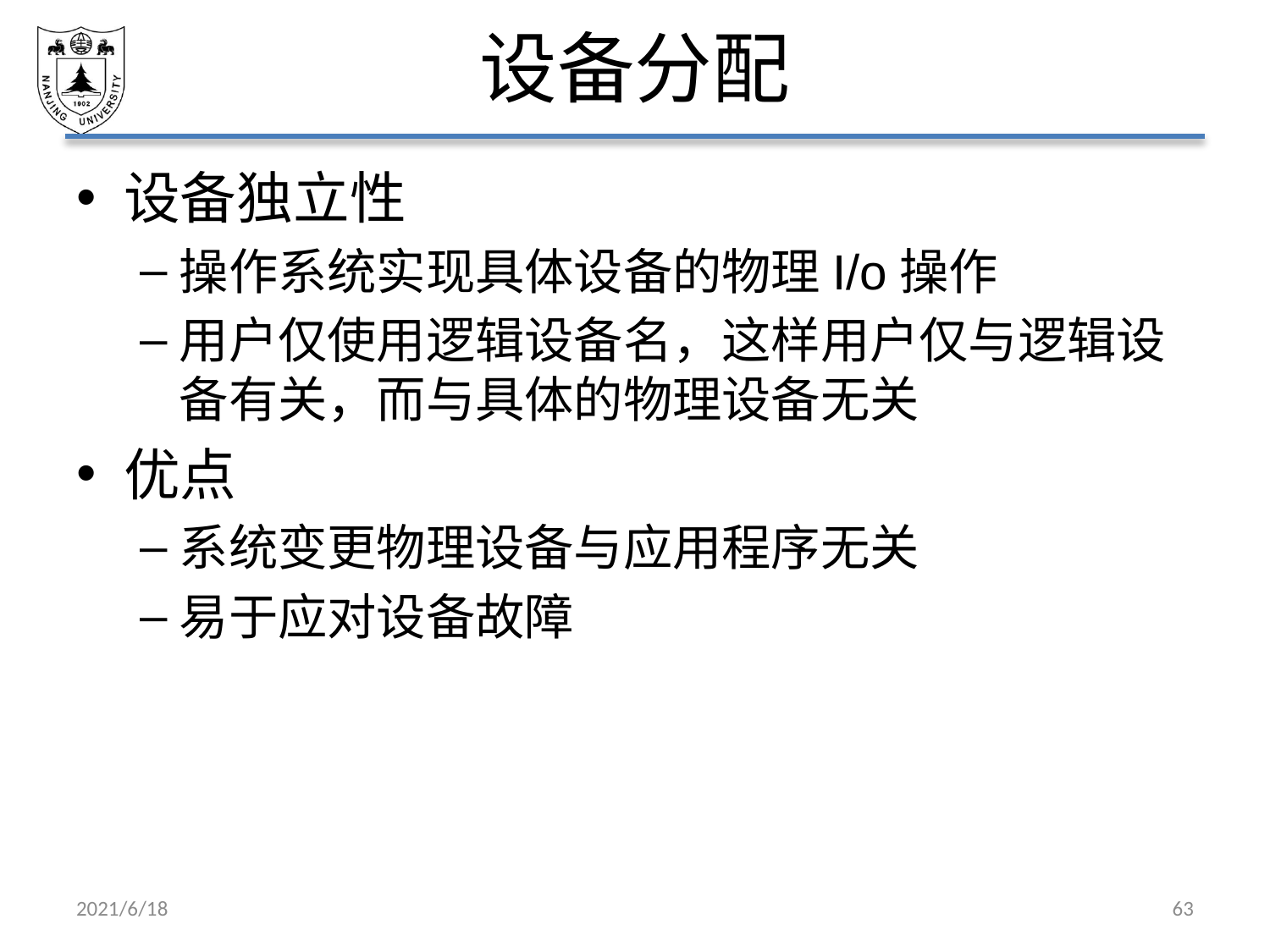

# 设备分配
设备独立性
操作系统实现具体设备的物理I/o操作
用户仅使用逻辑设备名，这样用户仅与逻辑设备有关，而与具体的物理设备无关
优点
系统变更物理设备与应用程序无关
易于应对设备故障
2021/6/18
63